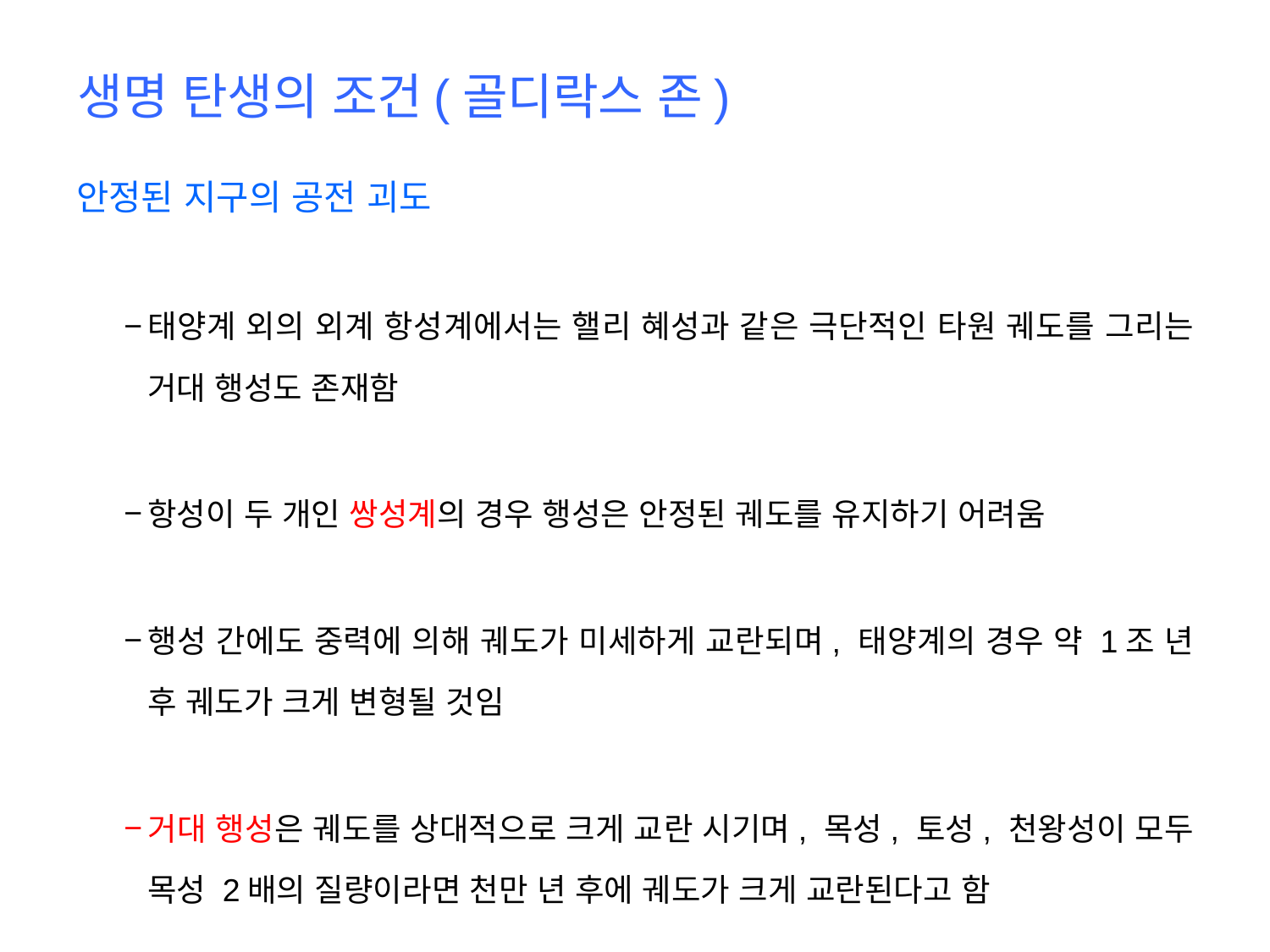

# 생명 탄생의 조건(골디락스 존)
안정된 지구의 공전 괴도

태양계 외의 외계 항성계에서는 핼리 혜성과 같은 극단적인 타원 궤도를 그리는 거대 행성도 존재함

항성이 두 개인 쌍성계의 경우 행성은 안정된 궤도를 유지하기 어려움

행성 간에도 중력에 의해 궤도가 미세하게 교란되며, 태양계의 경우 약 1조 년 후 궤도가 크게 변형될 것임

거대 행성은 궤도를 상대적으로 크게 교란 시기며, 목성, 토성, 천왕성이 모두 목성 2배의 질량이라면 천만 년 후에 궤도가 크게 교란된다고 함